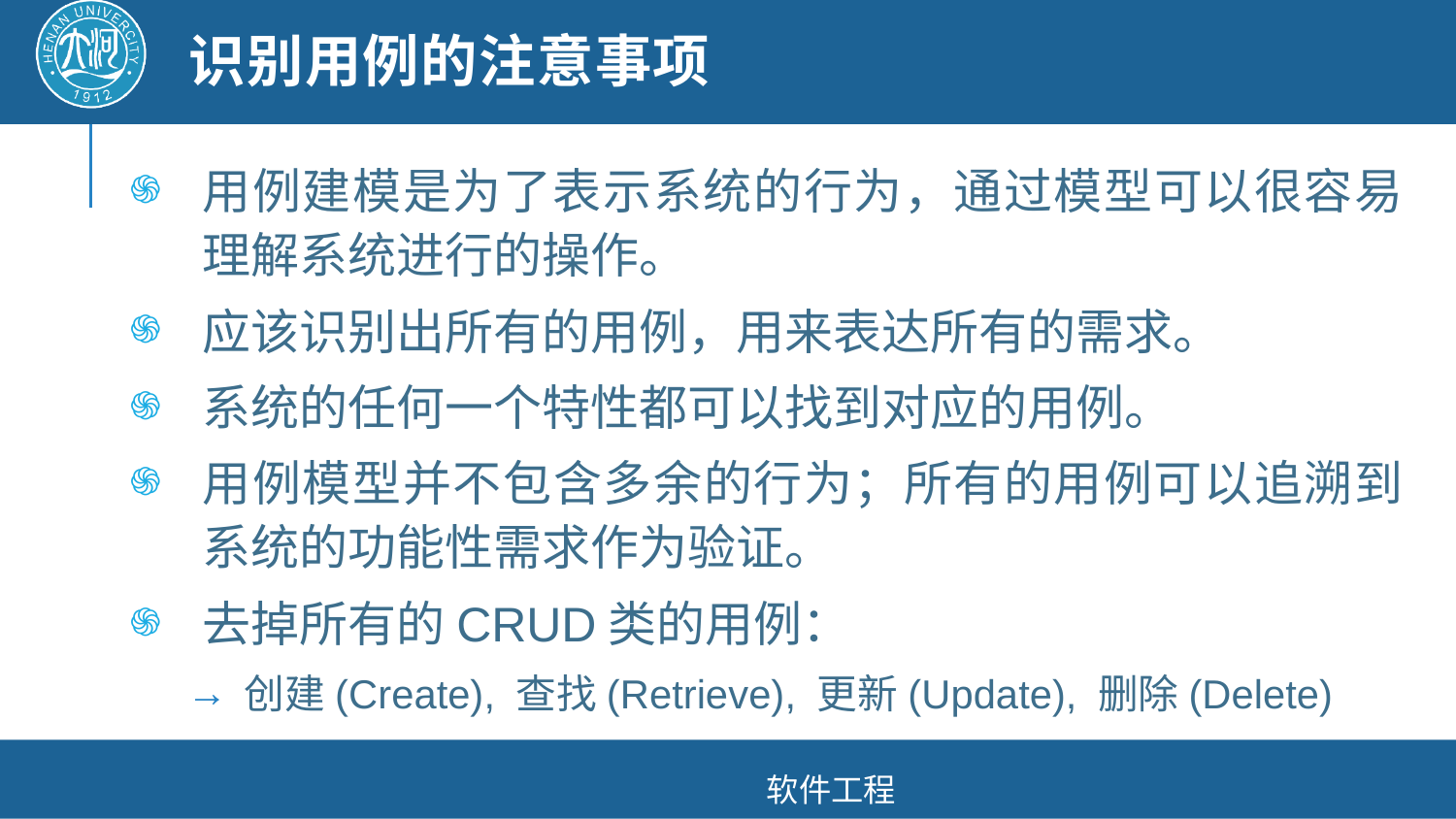

# 识别用例的注意事项
用例建模是为了表示系统的行为，通过模型可以很容易理解系统进行的操作。
应该识别出所有的用例，用来表达所有的需求。
系统的任何一个特性都可以找到对应的用例。
用例模型并不包含多余的行为；所有的用例可以追溯到系统的功能性需求作为验证。
去掉所有的CRUD类的用例：
创建(Create), 查找(Retrieve), 更新(Update), 删除(Delete)

软件工程
74